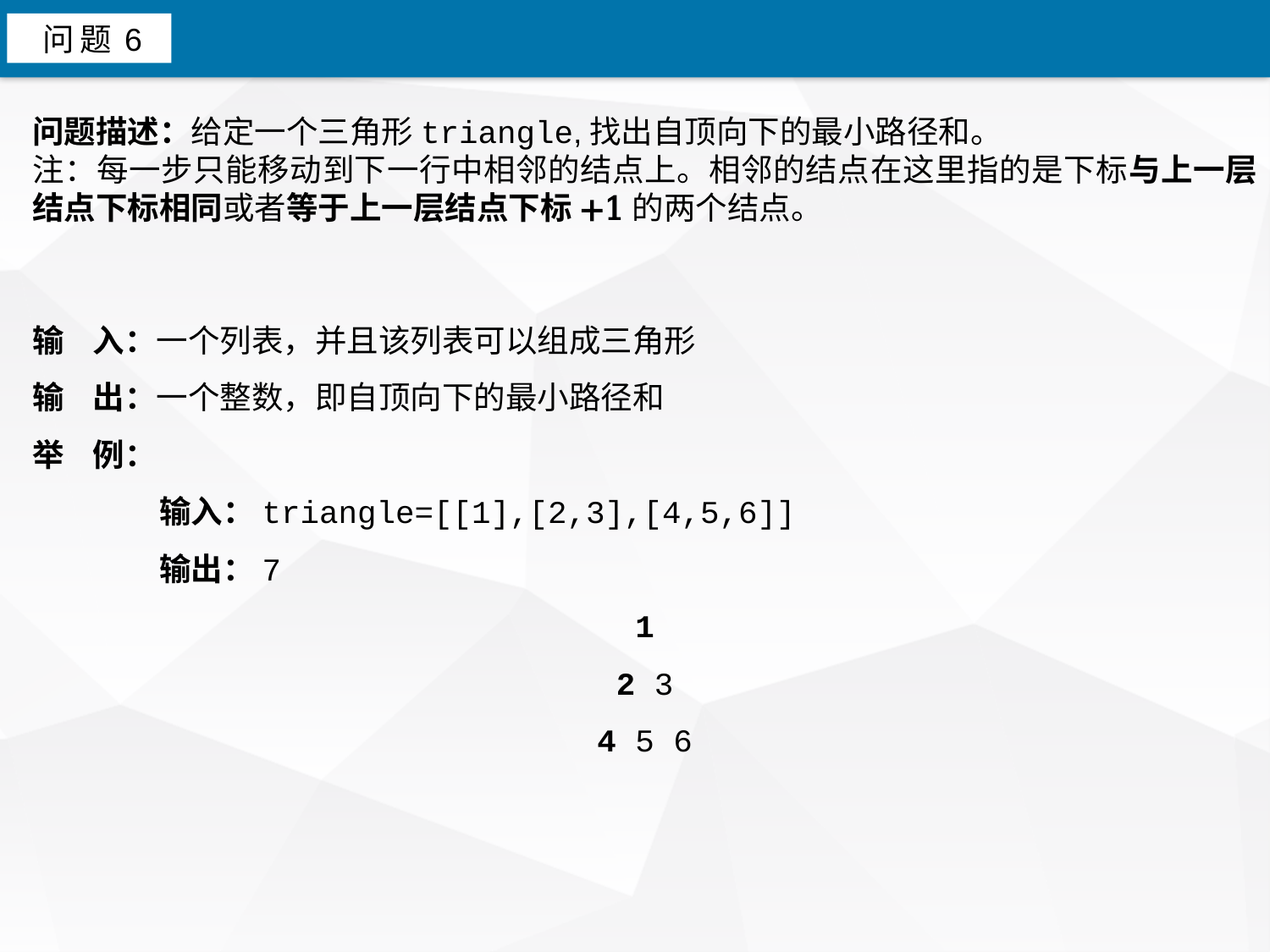

问题6

问题描述：给定一个三角形triangle,找出自顶向下的最小路径和。
注：每一步只能移动到下一行中相邻的结点上。相邻的结点在这里指的是下标与上一层结点下标相同或者等于上一层结点下标+1的两个结点。

输    入：一个列表，并且该列表可以组成三角形
输    出：一个整数，即自顶向下的最小路径和
举    例：
	输入：triangle=[[1],[2,3],[4,5,6]]
	输出：7
1
2 3
4 5 6